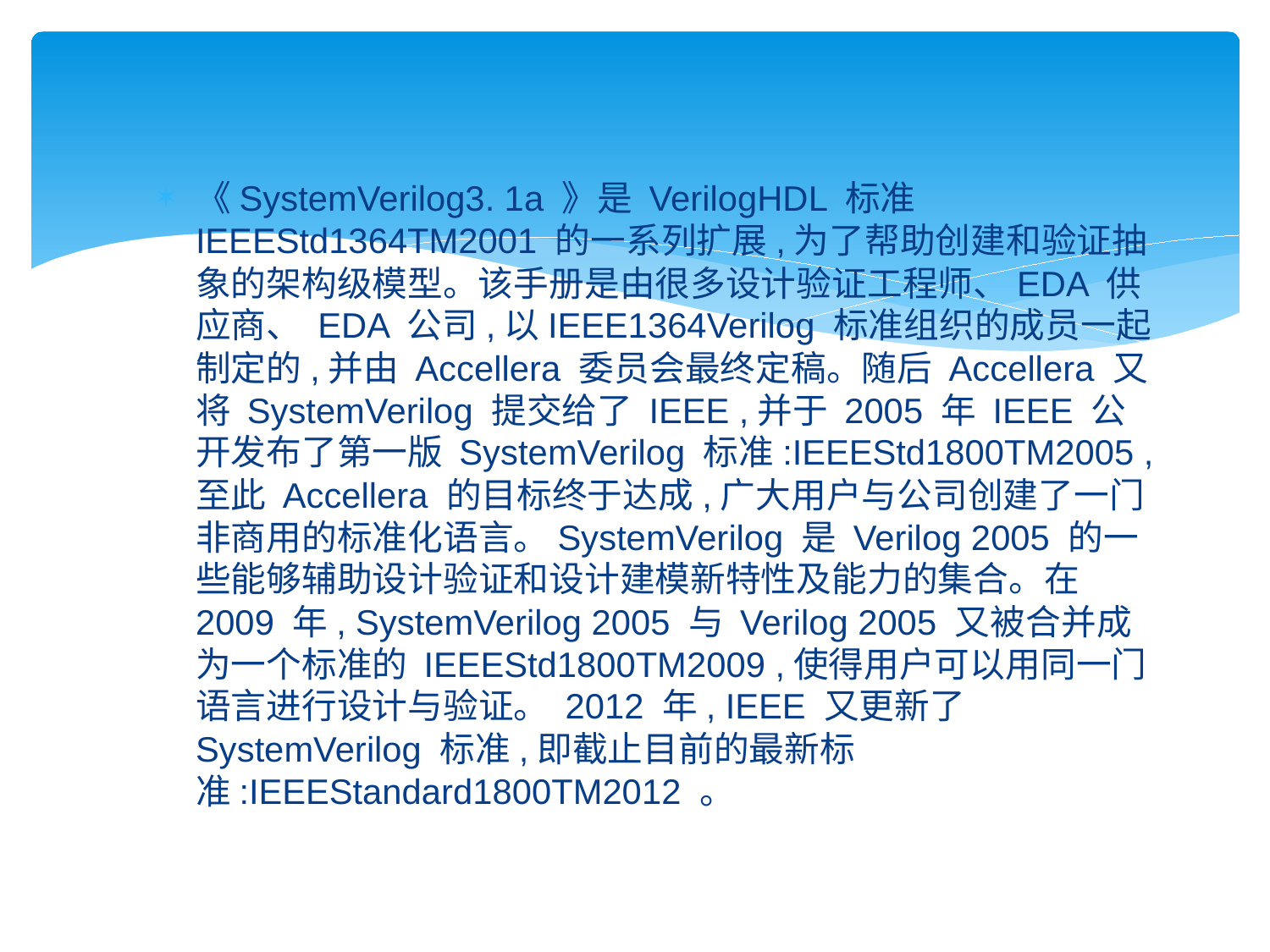

#
《SystemVerilog3. 1a 》是 VerilogHDL 标准 IEEEStd1364TM2001 的一系列扩展,为了帮助创建和验证抽象的架构级模型。该手册是由很多设计验证工程师、EDA 供应商、 EDA 公司,以IEEE1364Verilog 标准组织的成员一起制定的,并由 Accellera 委员会最终定稿。随后 Accellera 又将 SystemVerilog 提交给了 IEEE ,并于 2005 年 IEEE 公开发布了第一版 SystemVerilog 标准:IEEEStd1800TM2005 ,至此 Accellera 的目标终于达成,广大用户与公司创建了一门非商用的标准化语言。SystemVerilog 是 Verilog 2005 的一些能够辅助设计验证和设计建模新特性及能力的集合。在 2009 年, SystemVerilog 2005 与 Verilog 2005 又被合并成为一个标准的 IEEEStd1800TM2009 ,使得用户可以用同一门语言进行设计与验证。 2012 年, IEEE 又更新了SystemVerilog 标准,即截止目前的最新标准:IEEEStandard1800TM2012 。